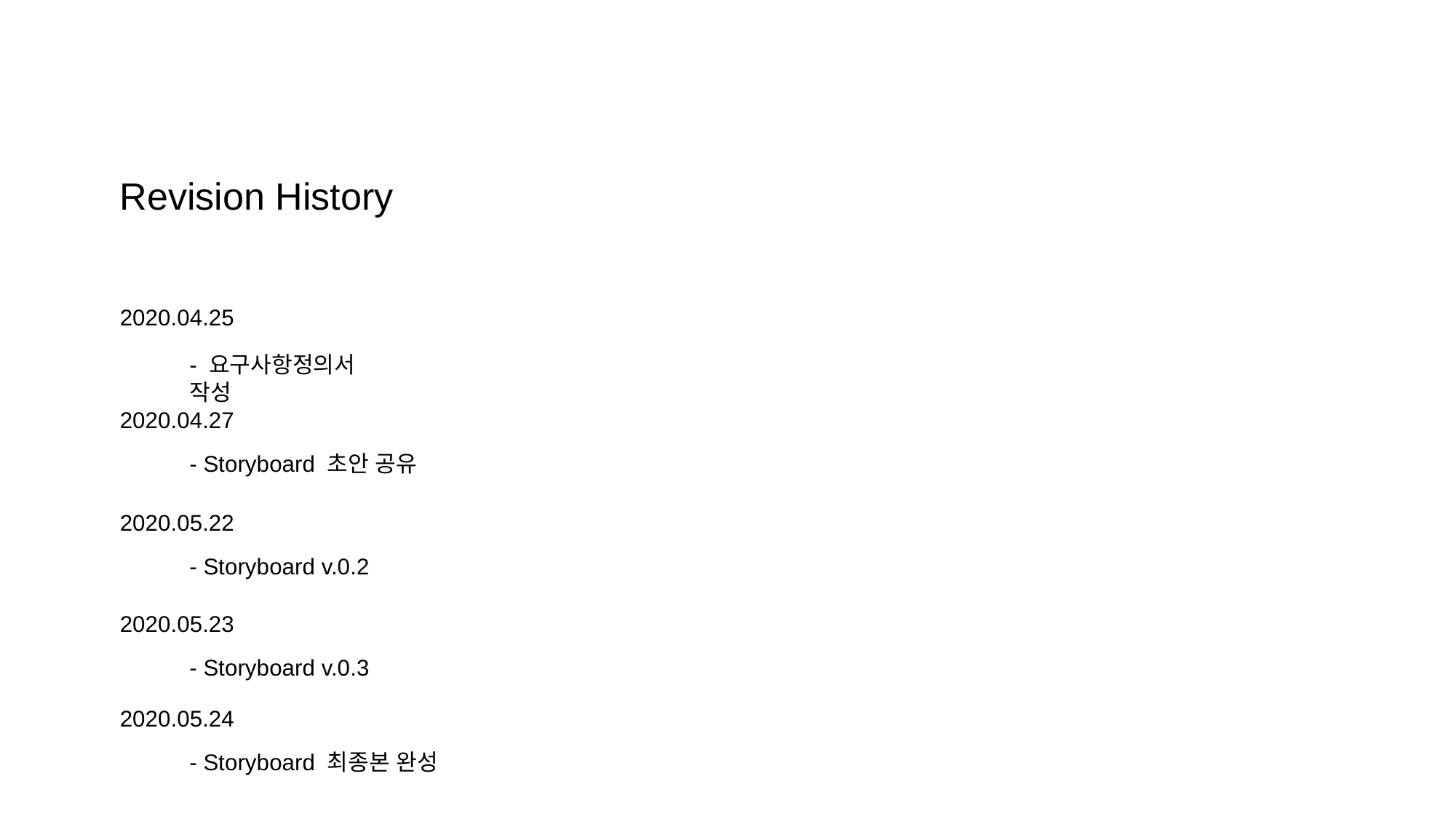

Revision History
2020.04.25
- 요구사항정의서 작성
2020.04.27
- Storyboard 초안 공유
2020.05.22
- Storyboard v.0.2
2020.05.23
- Storyboard v.0.3
2020.05.24
- Storyboard 최종본 완성